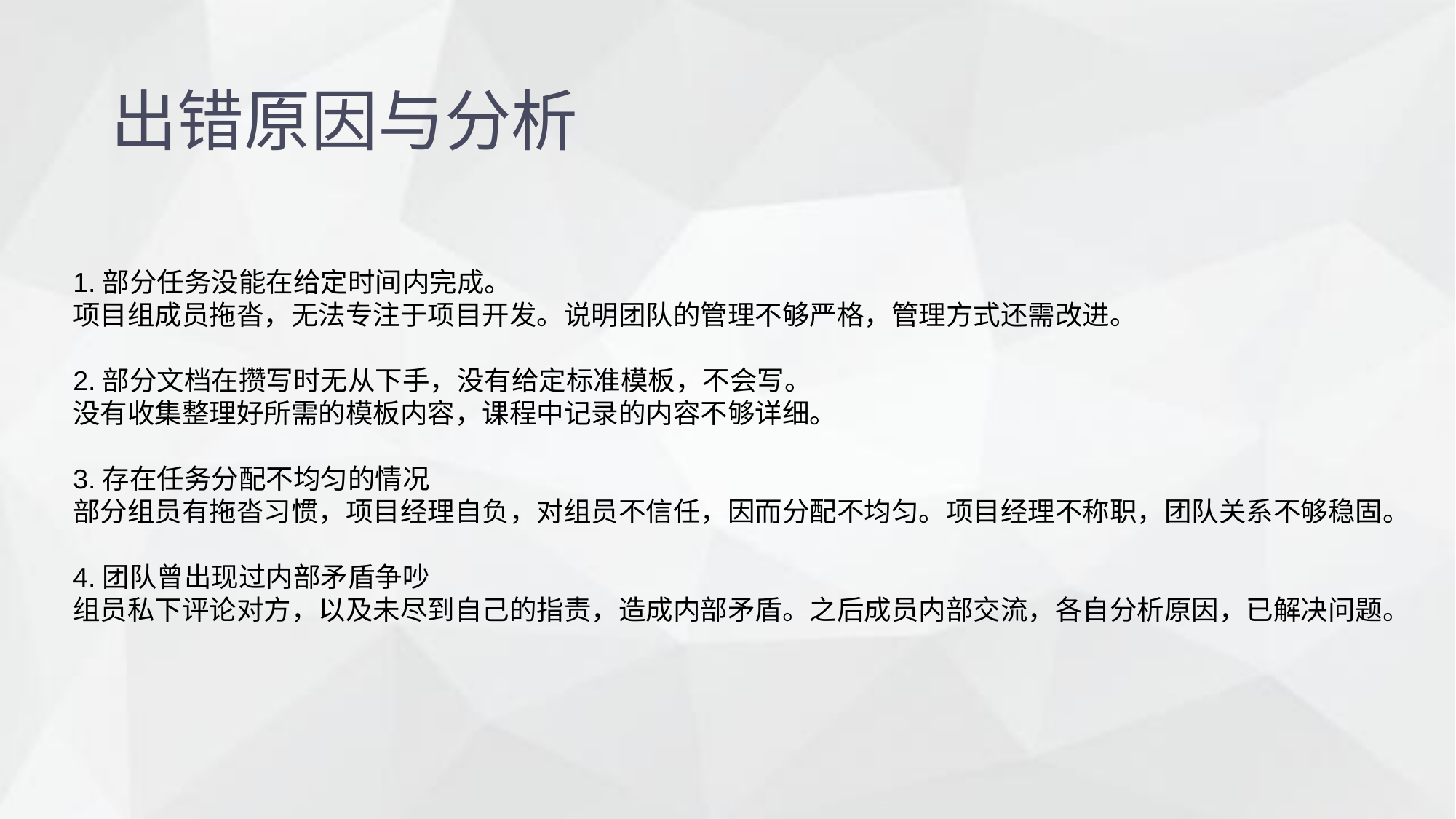

出错原因与分析
1.部分任务没能在给定时间内完成。
项目组成员拖沓，无法专注于项目开发。说明团队的管理不够严格，管理方式还需改进。

2.部分文档在攒写时无从下手，没有给定标准模板，不会写。
没有收集整理好所需的模板内容，课程中记录的内容不够详细。

3.存在任务分配不均匀的情况
部分组员有拖沓习惯，项目经理自负，对组员不信任，因而分配不均匀。项目经理不称职，团队关系不够稳固。

4.团队曾出现过内部矛盾争吵
组员私下评论对方，以及未尽到自己的指责，造成内部矛盾。之后成员内部交流，各自分析原因，已解决问题。